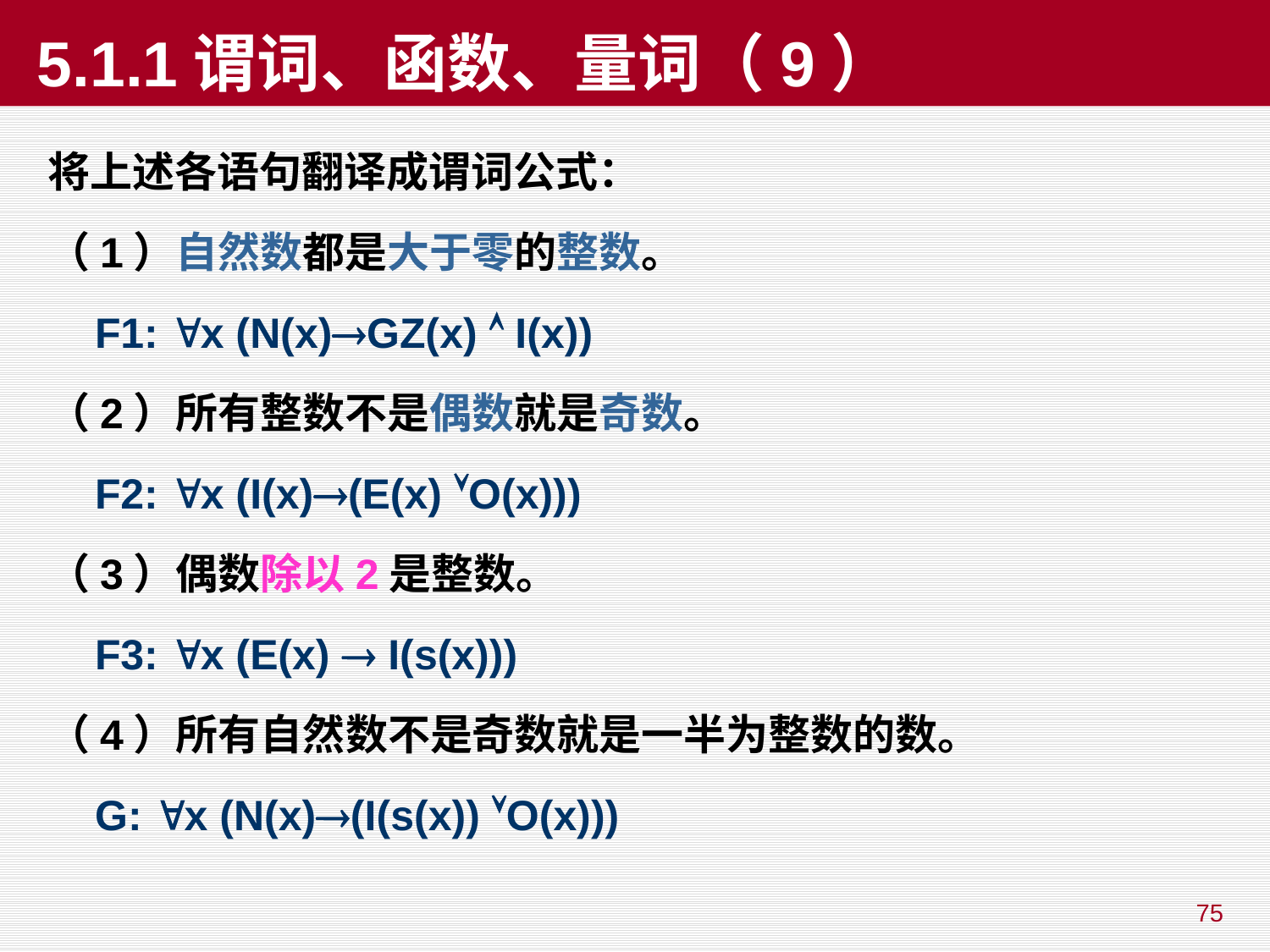

# 5.1.1谓词、函数、量词（9）
将上述各语句翻译成谓词公式：
（1）自然数都是大于零的整数。
    F1: ∀x (N(x)→GZ(x) ∧ I(x))
（2）所有整数不是偶数就是奇数。
    F2: ∀x (I(x)→(E(x) ∨O(x)))
（3）偶数除以2是整数。
    F3: ∀x (E(x) → I(s(x)))
（4）所有自然数不是奇数就是一半为整数的数。
    G: ∀x (N(x)→(I(s(x)) ∨O(x)))
75